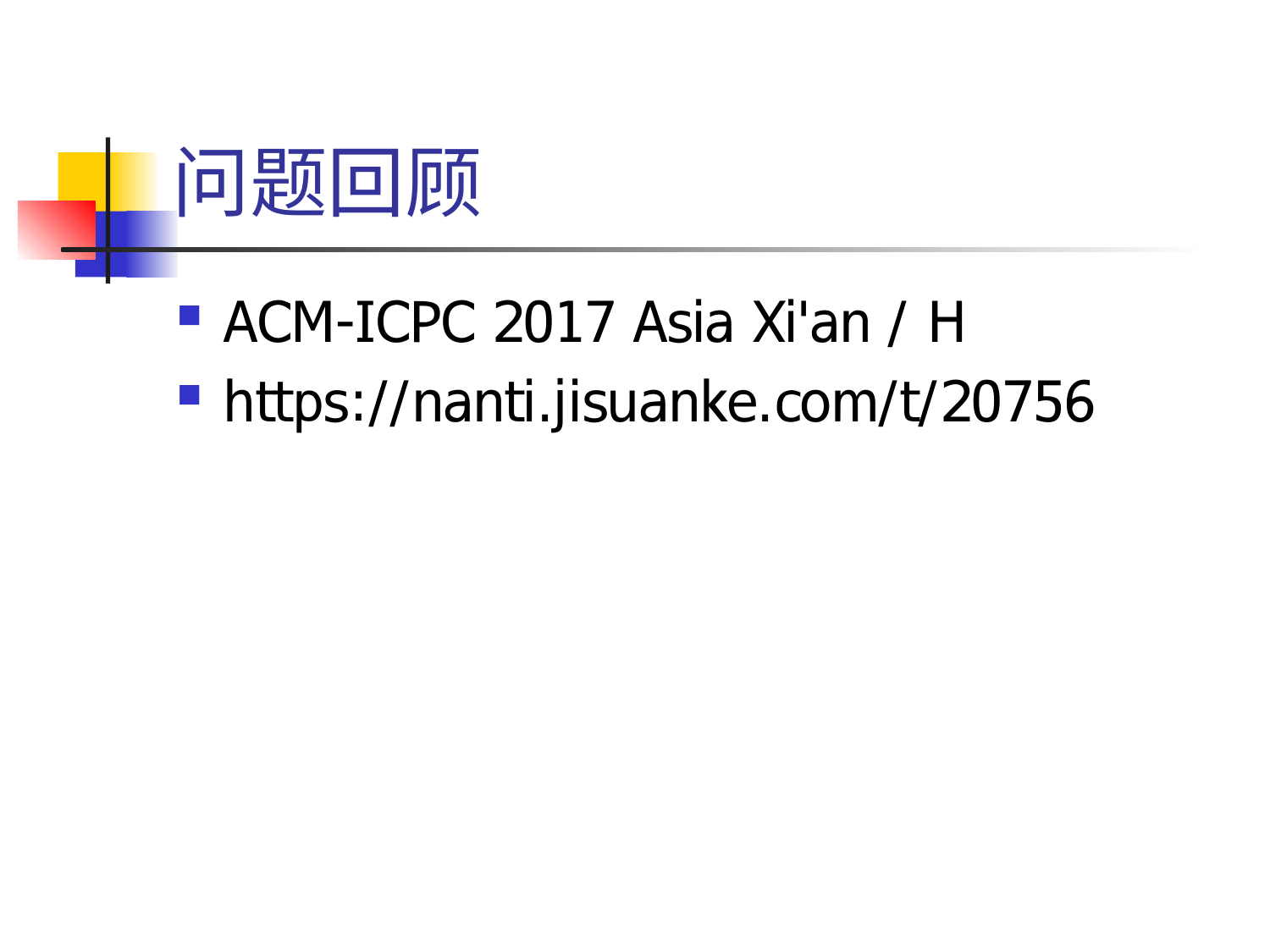

# 问题回顾
ACM-ICPC 2017 Asia Xi'an / H
https://nanti.jisuanke.com/t/20756